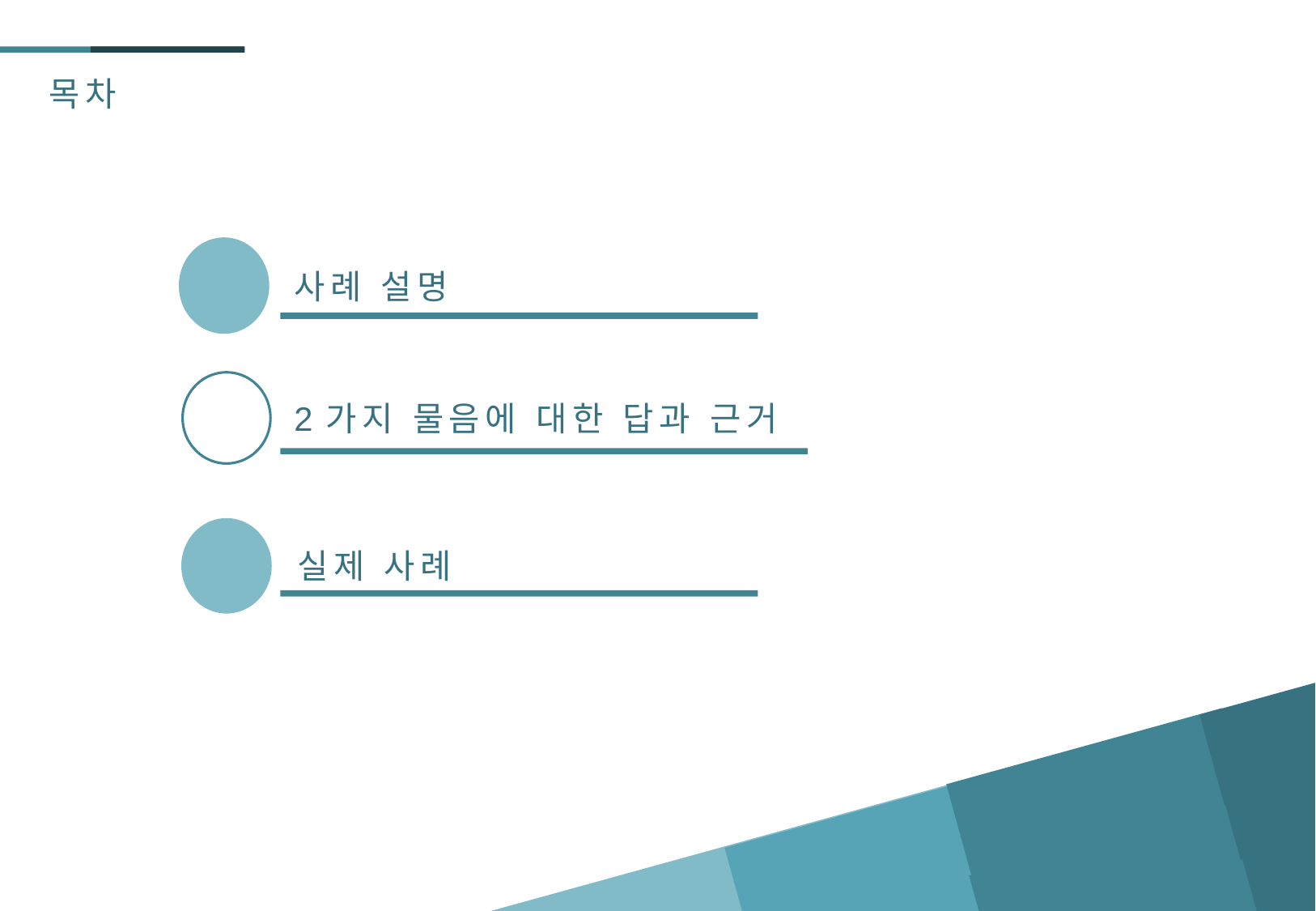

목차

사례 설명

2015

2가지 물음에 대한 답과 근거

실제 사례